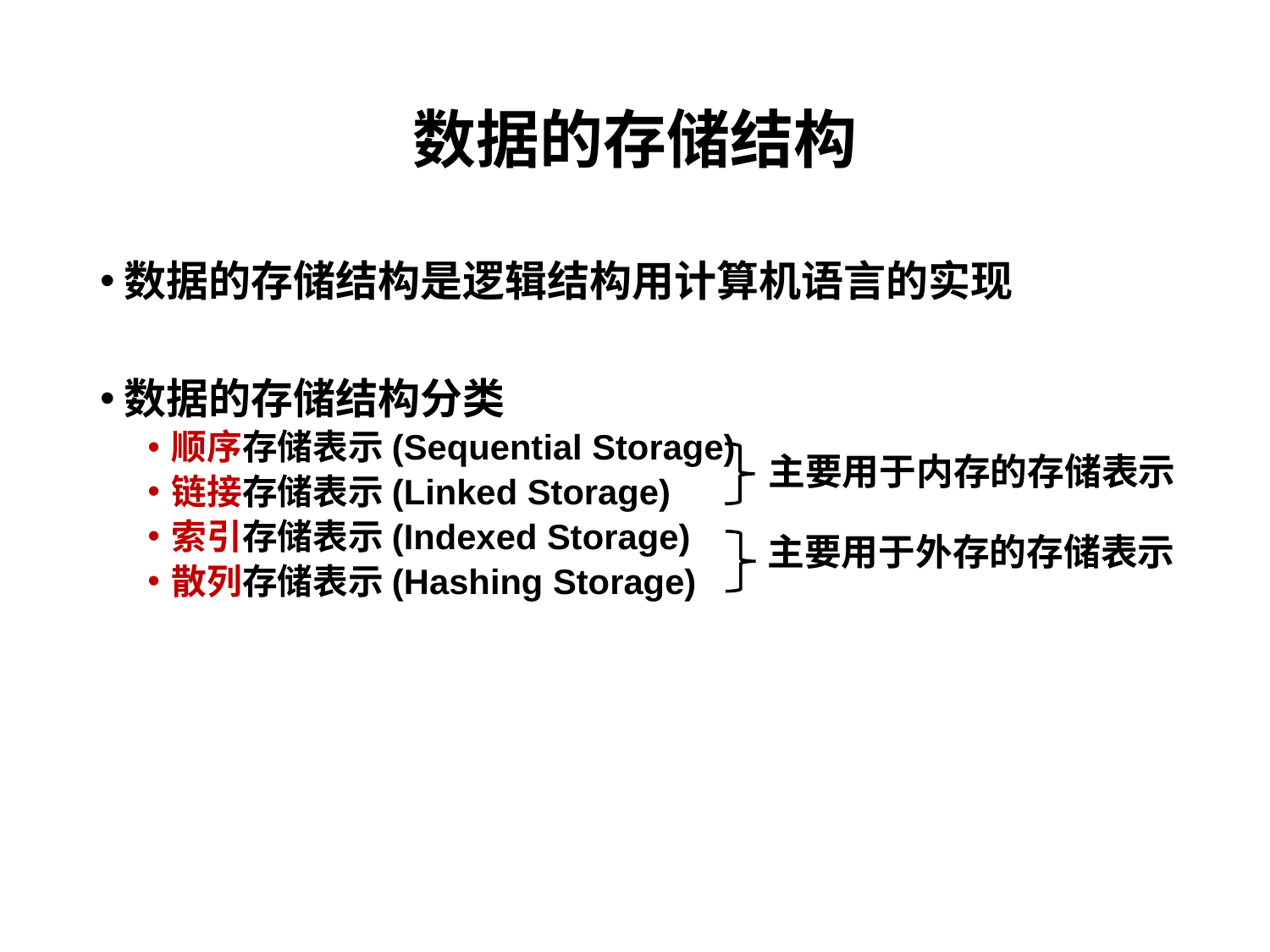

# 数据的存储结构
数据的存储结构是逻辑结构用计算机语言的实现

数据的存储结构分类
顺序存储表示(Sequential Storage)
链接存储表示(Linked Storage)
索引存储表示(Indexed Storage)
散列存储表示(Hashing Storage)

主要用于内存的存储表示
主要用于外存的存储表示